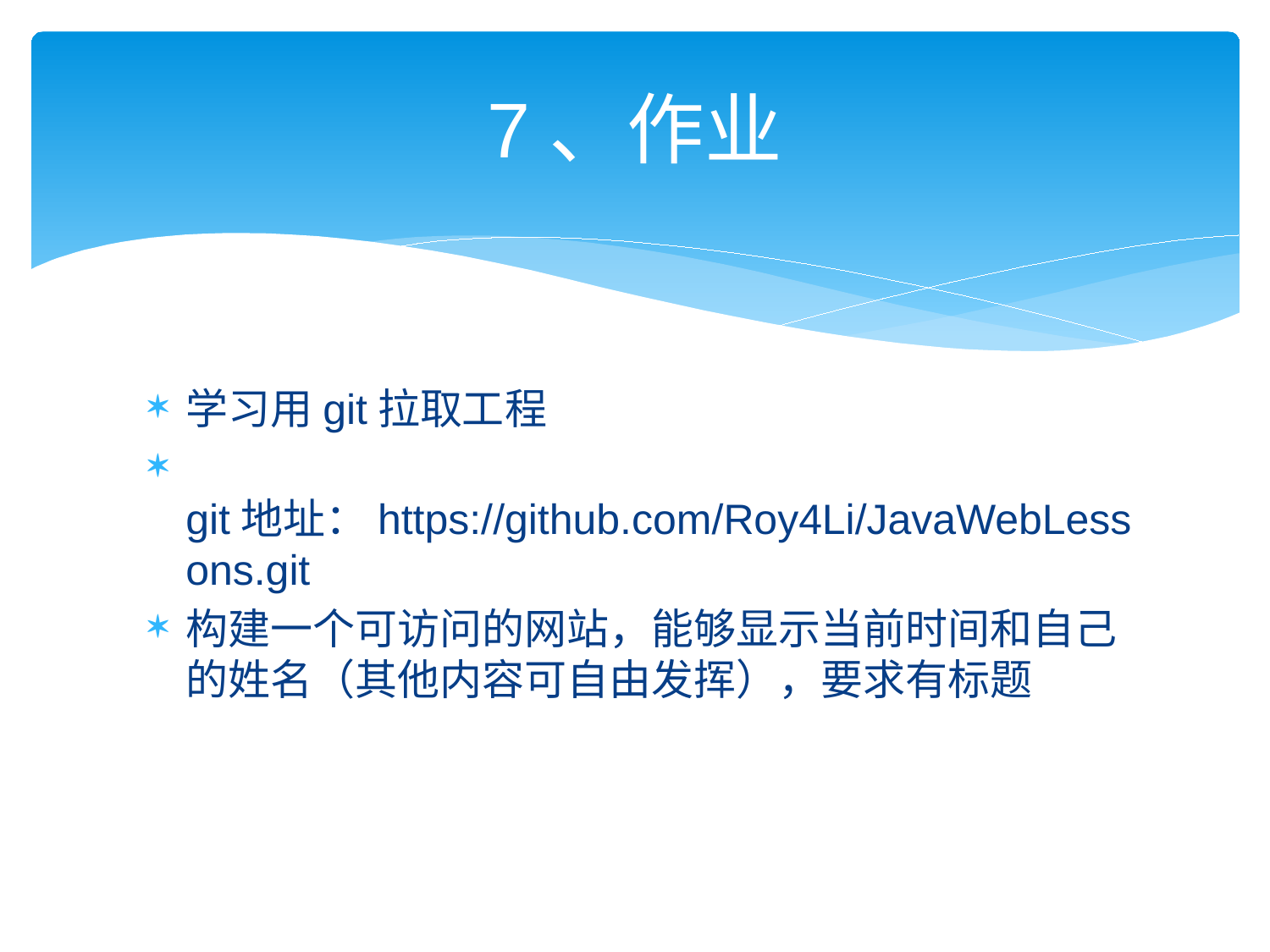

# 7、作业
学习用git拉取工程
 git地址：https://github.com/Roy4Li/JavaWebLessons.git
构建一个可访问的网站，能够显示当前时间和自己的姓名（其他内容可自由发挥），要求有标题